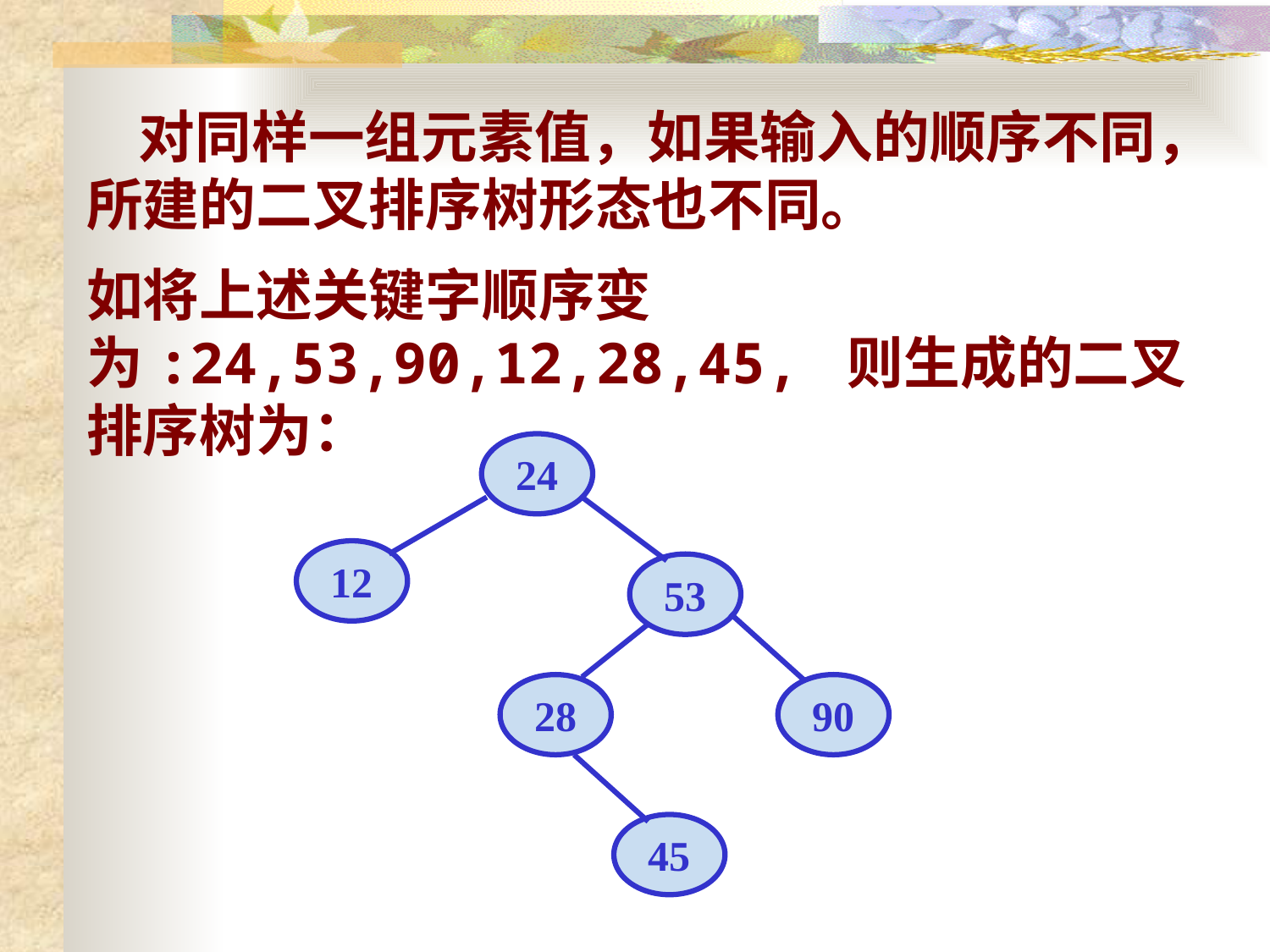

对同样一组元素值，如果输入的顺序不同，所建的二叉排序树形态也不同。
如将上述关键字顺序变为:24,53,90,12,28,45, 则生成的二叉排序树为：
24

12
53

28
90

45